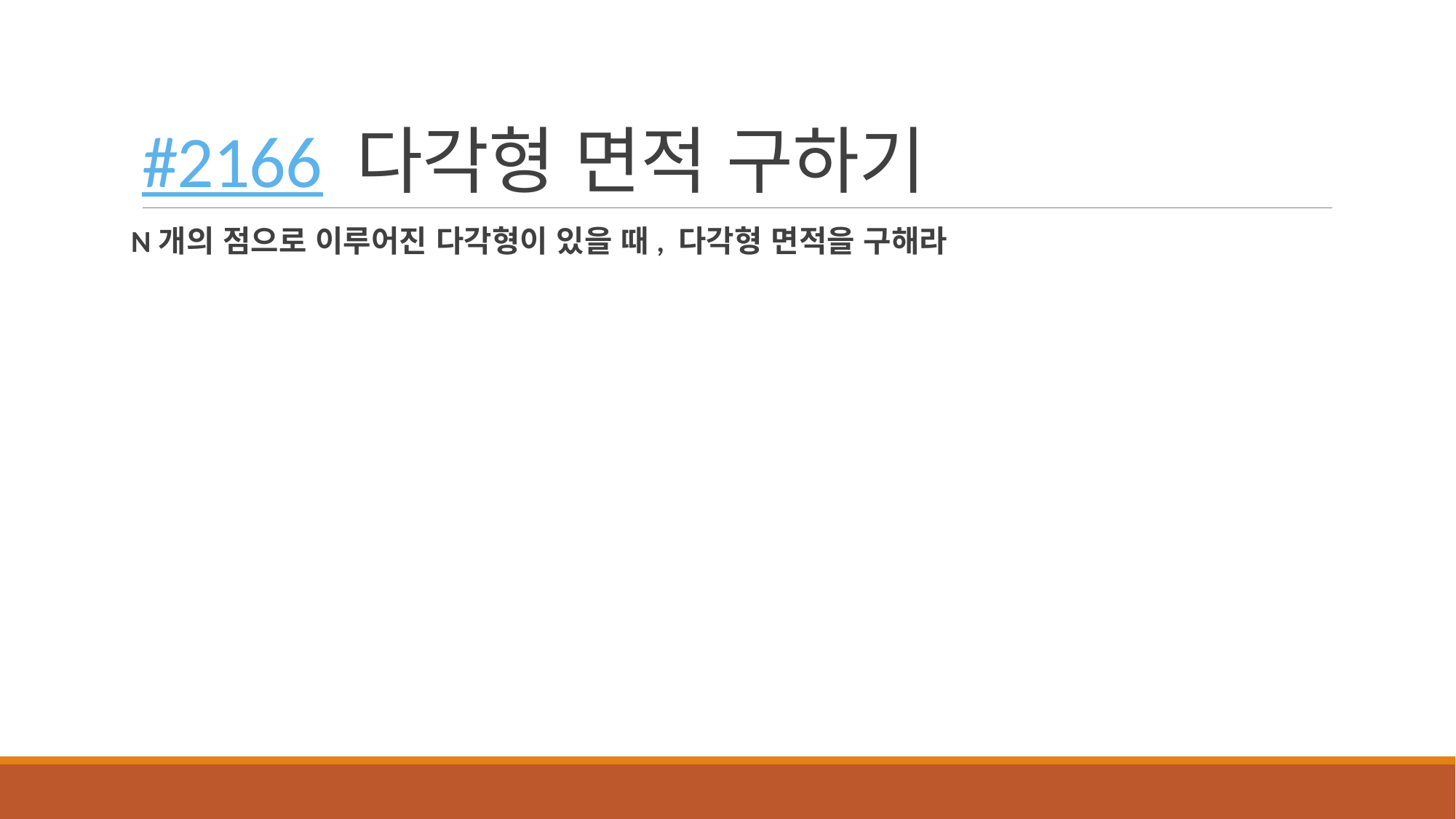

# #2166 다각형 면적 구하기
N개의 점으로 이루어진 다각형이 있을 때, 다각형 면적을 구해라